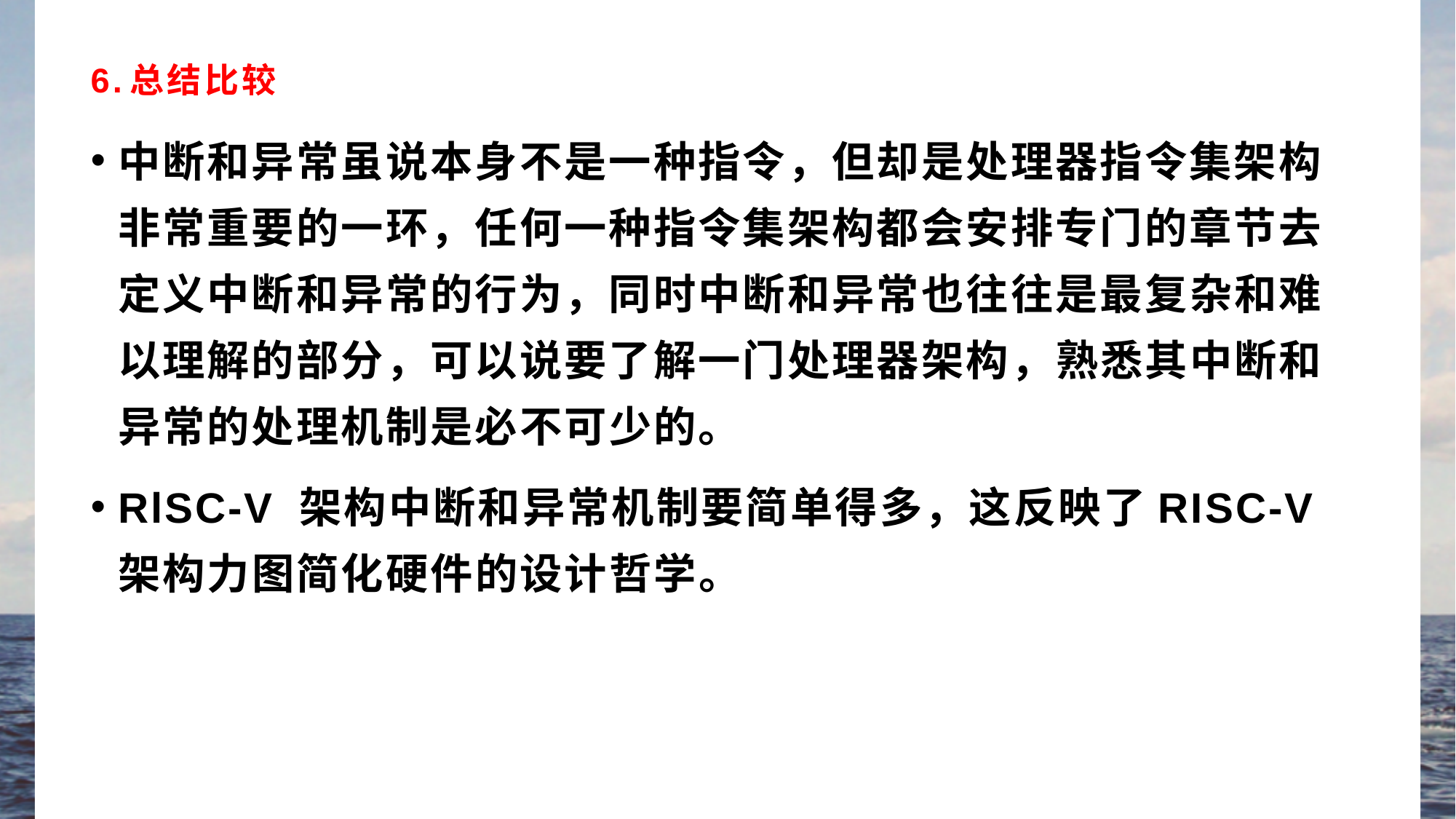

# 6.总结比较
中断和异常虽说本身不是一种指令，但却是处理器指令集架构非常重要的一环，任何一种指令集架构都会安排专门的章节去定义中断和异常的行为，同时中断和异常也往往是最复杂和难以理解的部分，可以说要了解一门处理器架构，熟悉其中断和异常的处理机制是必不可少的。
RlSC-V 架构中断和异常机制要简单得多，这反映了RISC-V架构力图简化硬件的设计哲学。